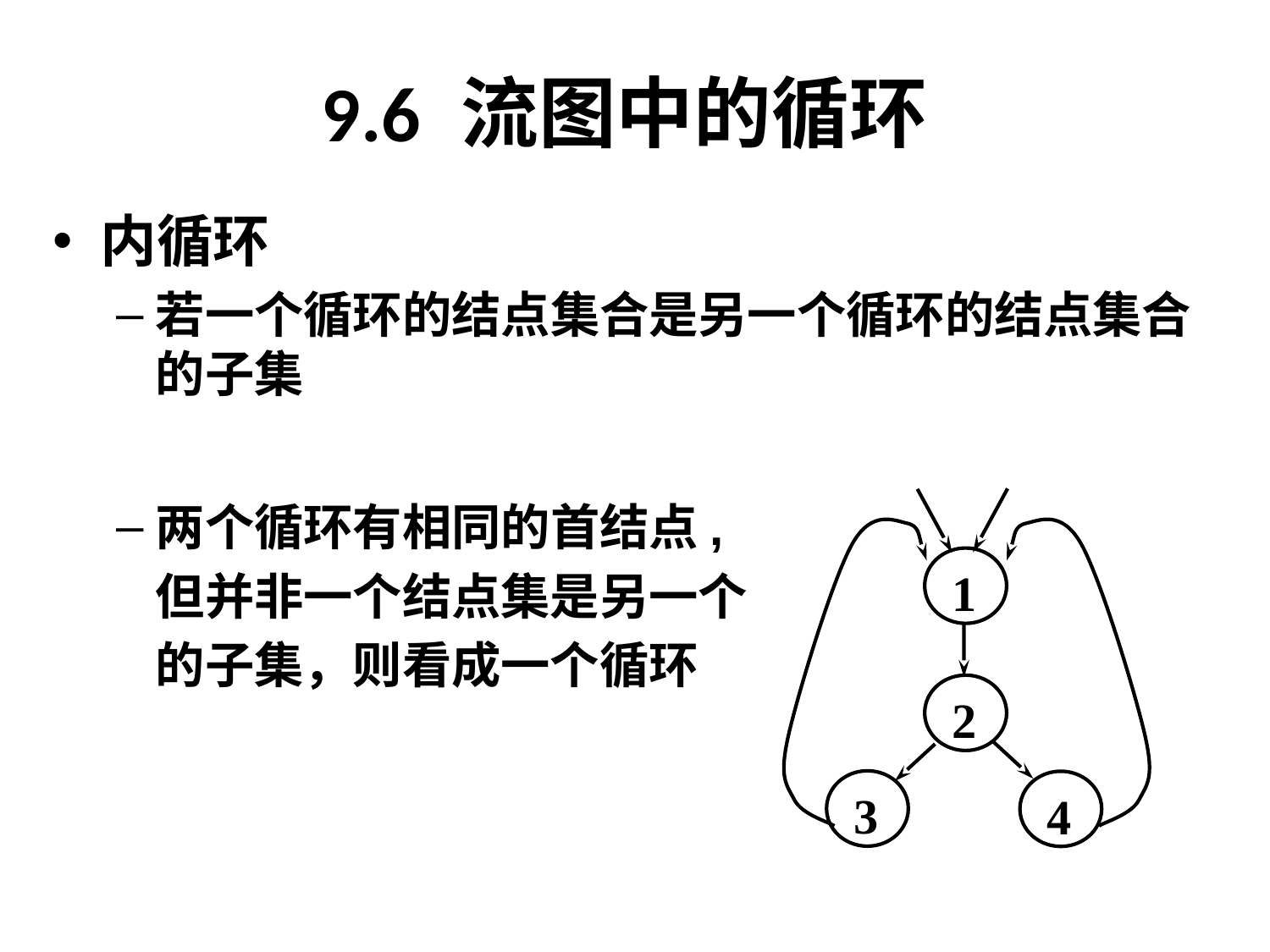

# 9.6 流图中的循环
内循环
若一个循环的结点集合是另一个循环的结点集合的子集

两个循环有相同的首结点,
	但并非一个结点集是另一个
	的子集，则看成一个循环

 1

 2

 3
 4